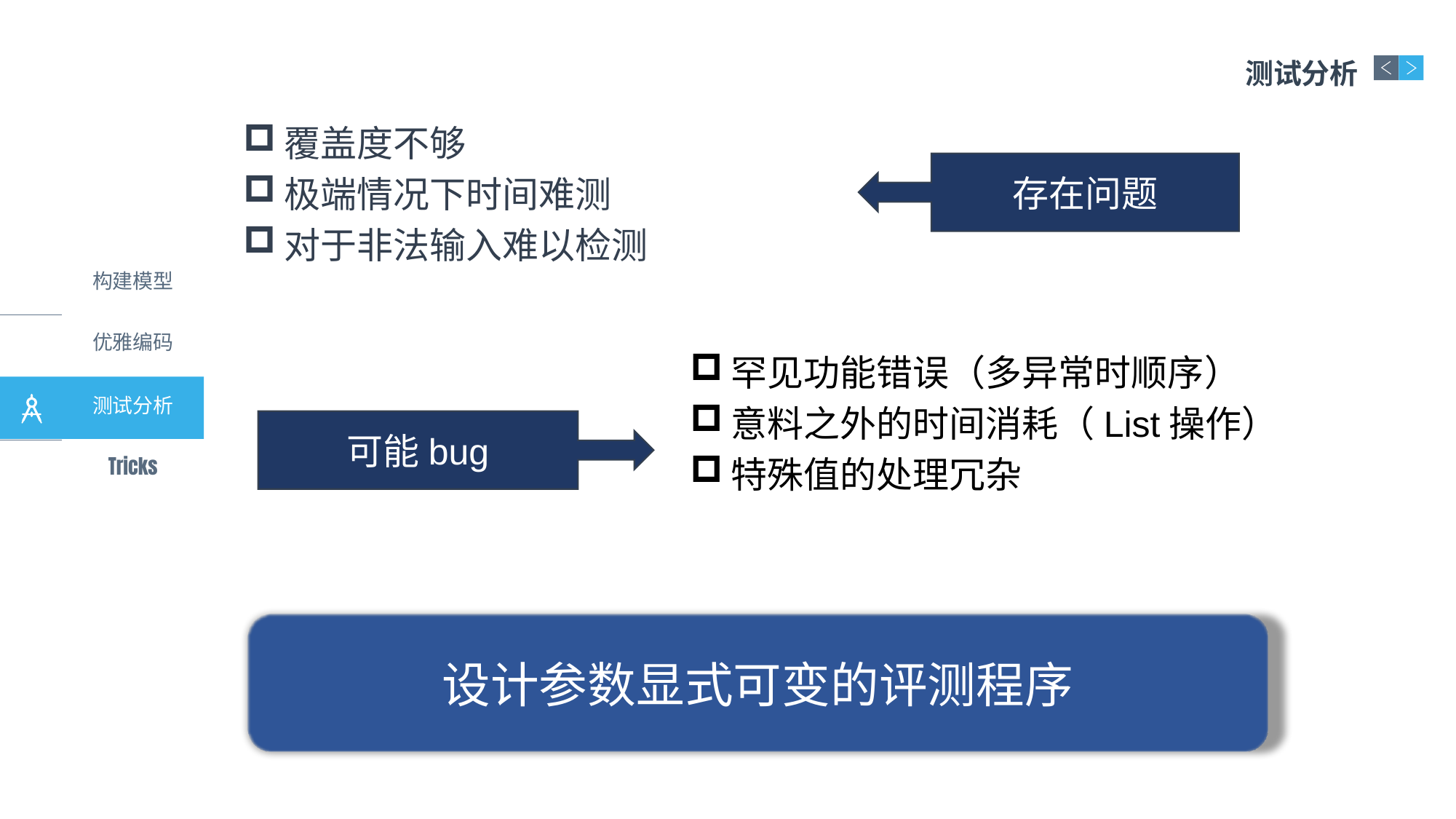

测试分析

覆盖度不够
极端情况下时间难测
对于非法输入难以检测
存在问题
构建模型

优雅编码

罕见功能错误（多异常时顺序）
意料之外的时间消耗（List操作）
特殊值的处理冗杂

测试分析

可能bug
Tricks

设计参数显式可变的评测程序